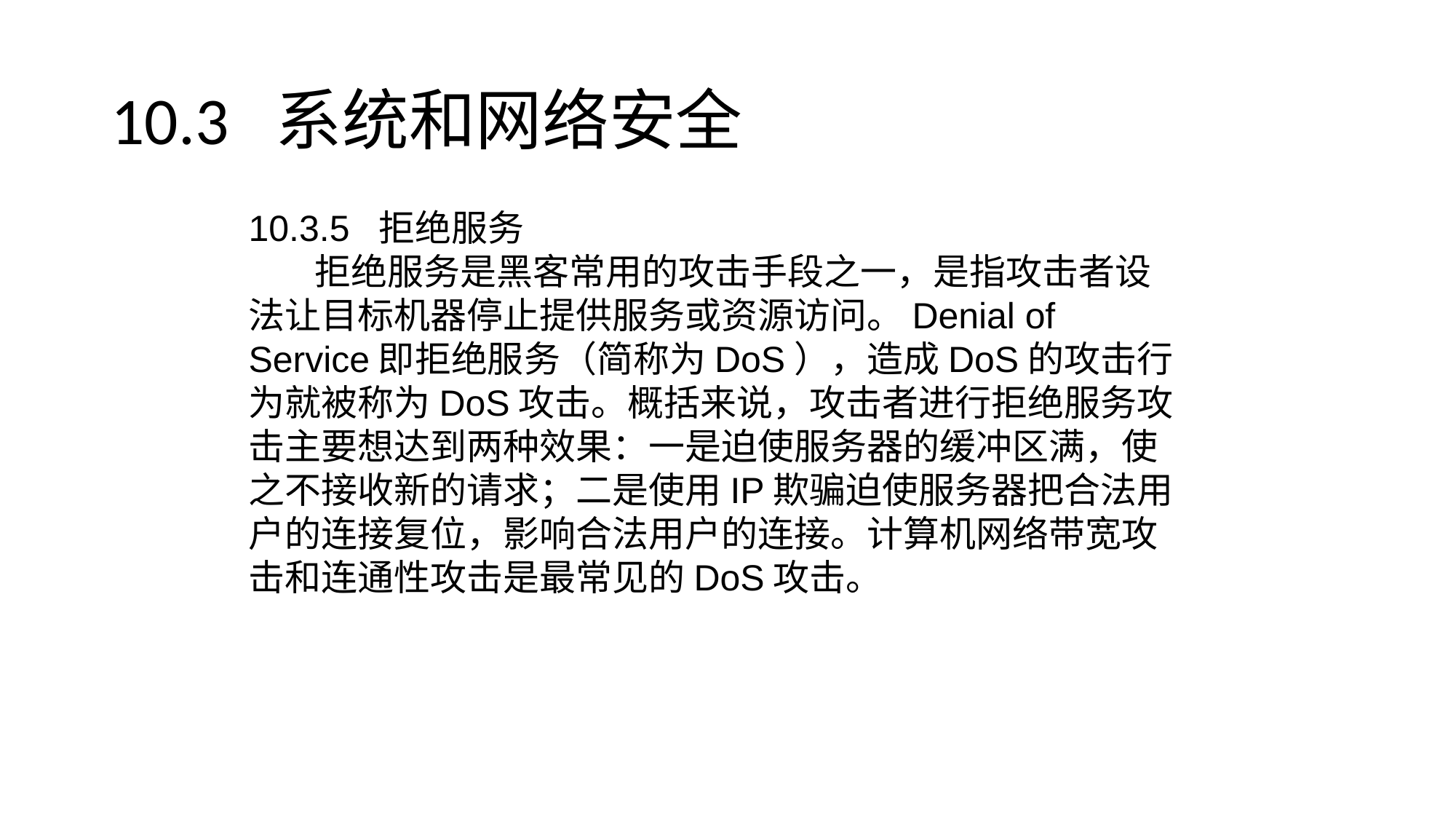

10.3  系统和网络安全
10.3.5  拒绝服务
       拒绝服务是黑客常用的攻击手段之一，是指攻击者设法让目标机器停止提供服务或资源访问。Denial of Service即拒绝服务（简称为DoS），造成DoS的攻击行为就被称为DoS攻击。概括来说，攻击者进行拒绝服务攻击主要想达到两种效果：一是迫使服务器的缓冲区满，使之不接收新的请求；二是使用IP欺骗迫使服务器把合法用户的连接复位，影响合法用户的连接。计算机网络带宽攻击和连通性攻击是最常见的DoS攻击。
17